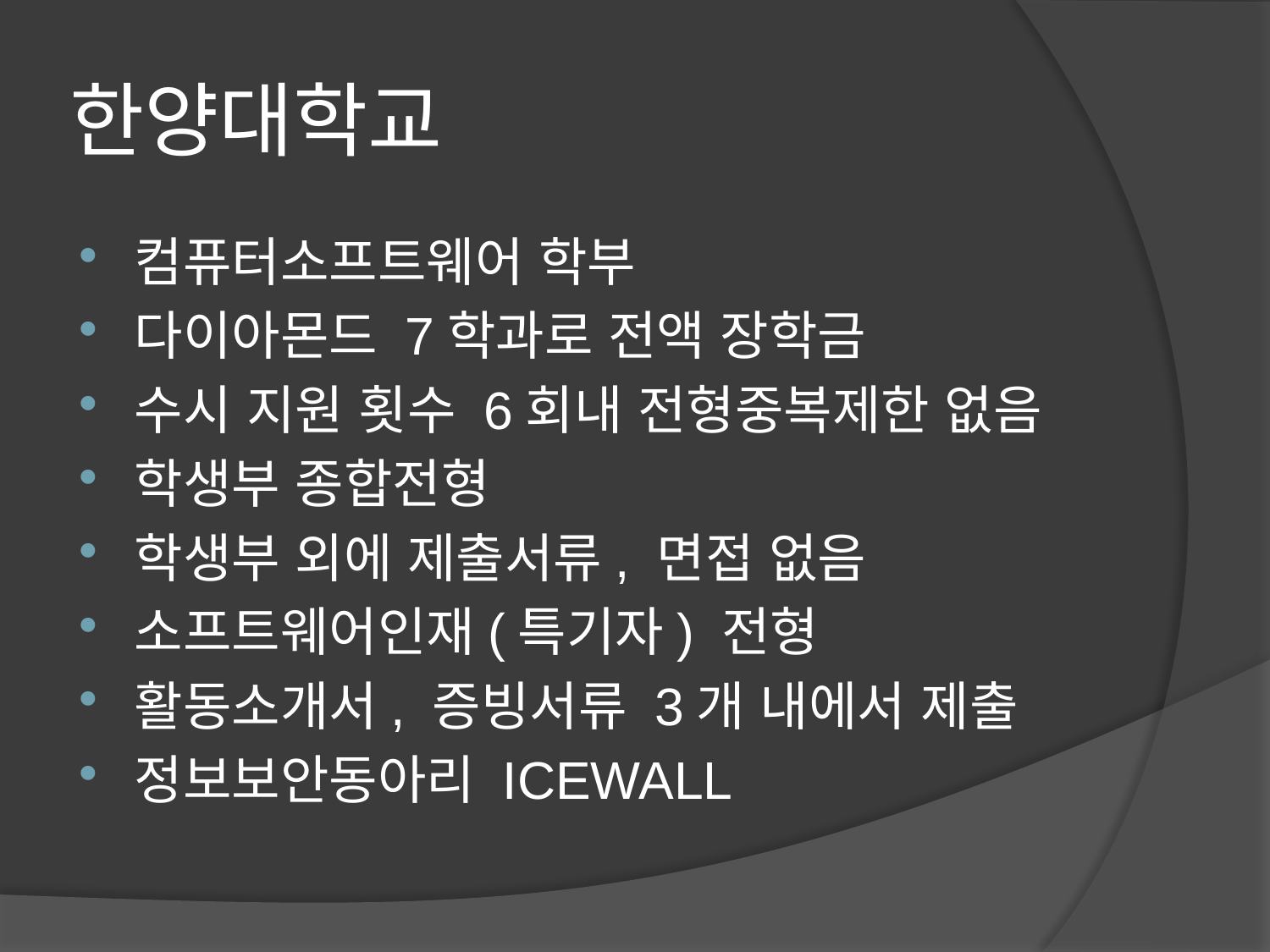

# 한양대학교
컴퓨터소프트웨어 학부
다이아몬드 7학과로 전액 장학금
수시 지원 횟수 6회내 전형중복제한 없음
학생부 종합전형
학생부 외에 제출서류, 면접 없음
소프트웨어인재(특기자) 전형
활동소개서, 증빙서류 3개 내에서 제출
정보보안동아리 ICEWALL